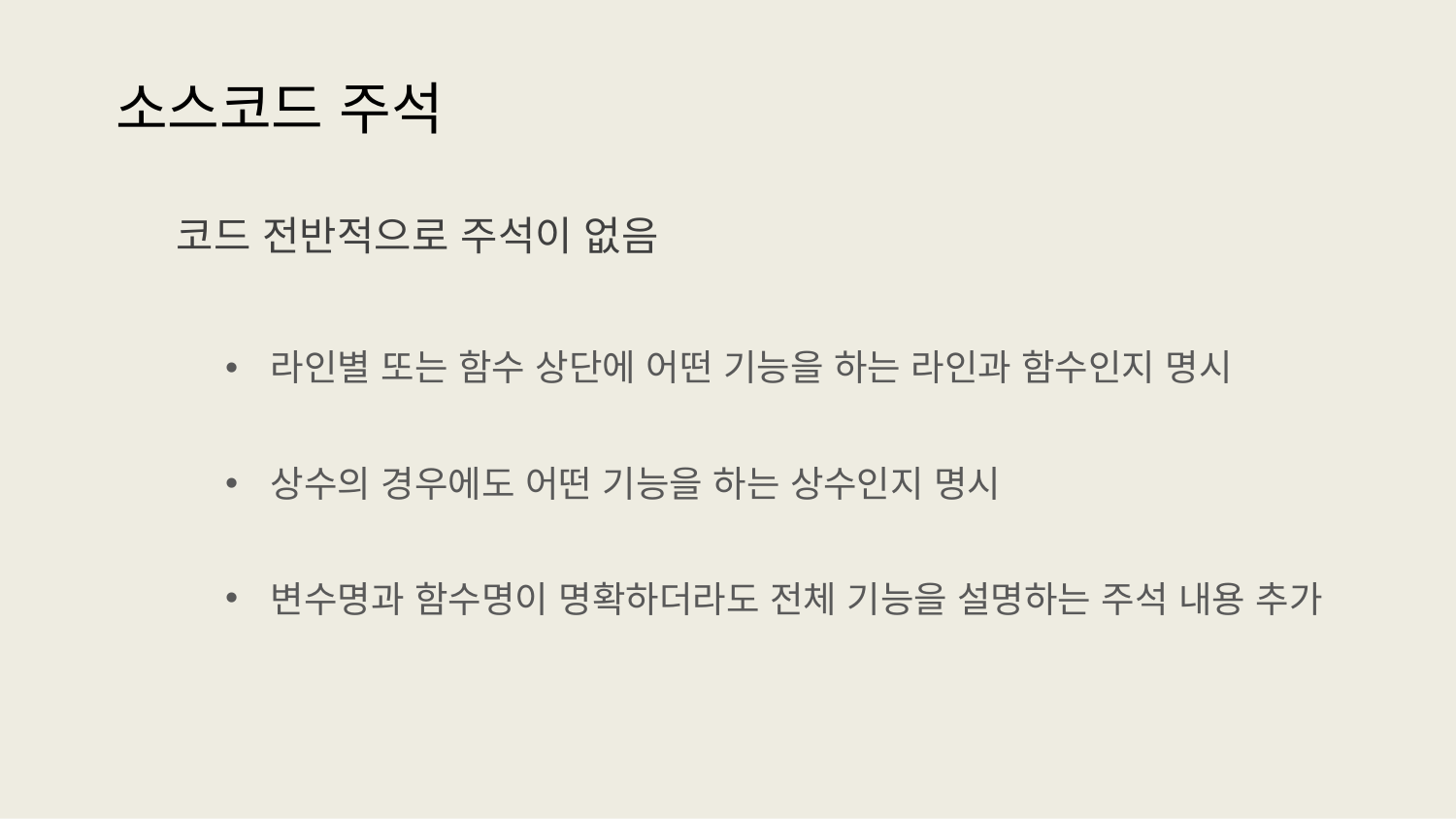

소스코드 주석
코드 전반적으로 주석이 없음
라인별 또는 함수 상단에 어떤 기능을 하는 라인과 함수인지 명시
상수의 경우에도 어떤 기능을 하는 상수인지 명시
변수명과 함수명이 명확하더라도 전체 기능을 설명하는 주석 내용 추가